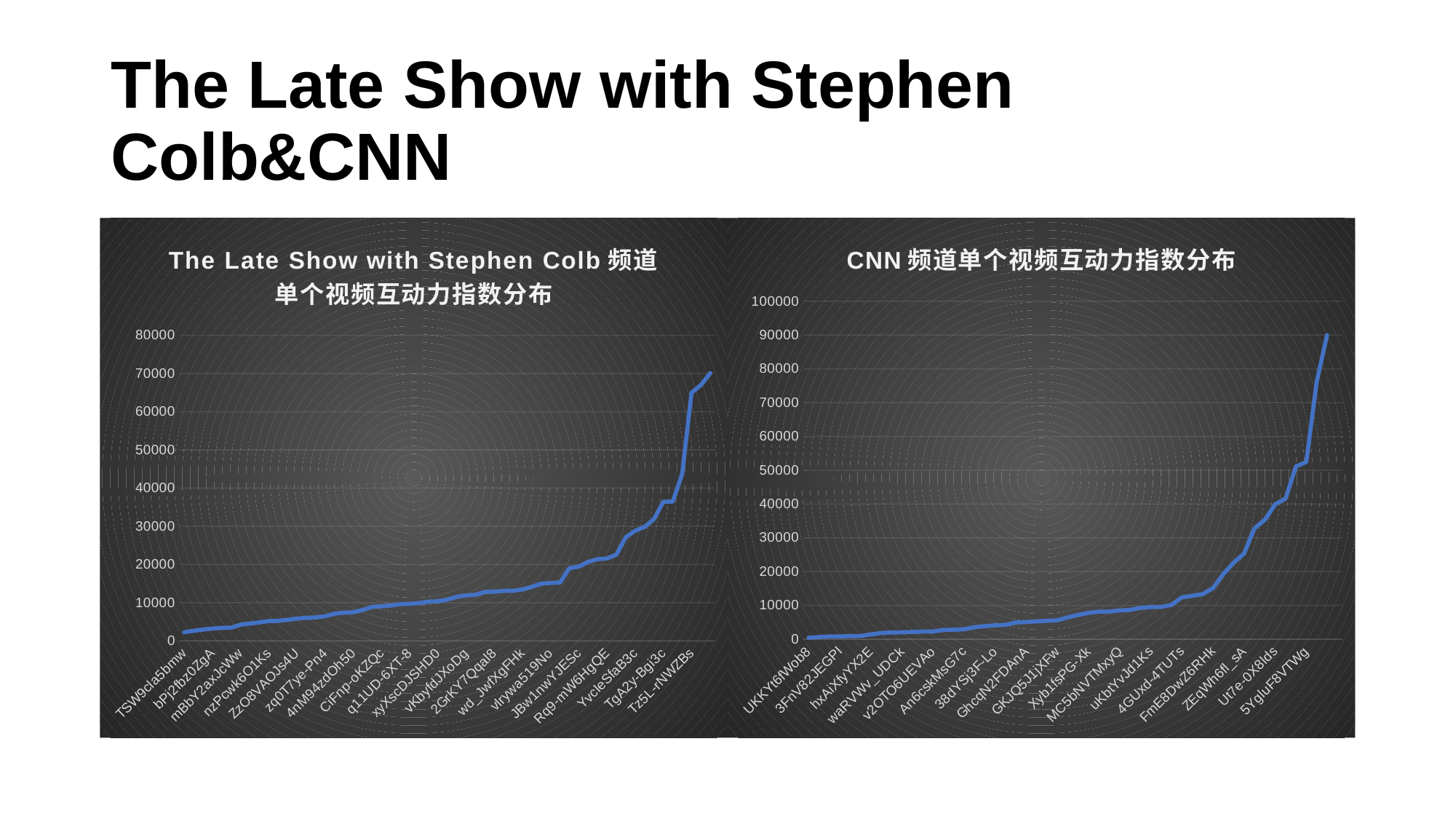

# The Late Show with Stephen Colb&CNN

### Chart: CNN频道单个视频互动力指数分布

| Category | 互动力指数 |
|---|---|
| UKKYt6fWob8 | 463.84000000000003 |
| 7COF8AhH9Z8 | 649.65 |
| B0R9wQAFBbI | 815.53 |
| 3FnV82JEGPI | 815.85 |
| D30jtARAEh0 | 950.64 |
| GBhrvR838Ag | 974.55 |
| hxAiXfyYX2E | 1429.6100000000001 |
| qNl4-y6q5rc | 1866.82 |
| WArjc_PF2b4 | 2018.31 |
| waRVWv_UDCk | 2055.0699999999997 |
| ofVf5AuOv6U | 2162.9700000000003 |
| koUB3vl737c | 2276.55 |
| v2OTO6UEVAo | 2304.83 |
| 1M5r_B1_WZ8 | 2746.73 |
| HwYMsqONPzE | 2813.09 |
| An6cskMsG7c | 2957.67 |
| swlpgKzTm2Y | 3570.84 |
| -2b4qSoMnKE | 3901.44 |
| 38dYSj3F-Lo | 4124.6 |
| b7rYRGbsMW0 | 4280.38 |
| 1U1u5aKU3AY | 4988.87 |
| GhcqN2FDAnA | 5106.99 |
| k2NYfWKx1Vs | 5301.74 |
| SEikcs2SbJA | 5478.15 |
| GKJQ5J1jXFw | 5616.05 |
| 1huD-o3abV8 | 6491.13 |
| mrSUROagyDc | 7203.15 |
| Xyb1fsPG-Xk | 7801.54 |
| tXWHO14c88c | 8152.77 |
| 5Ad2pIlg3Dk | 8184.46 |
| MC5bNVTMxyQ | 8525.26 |
| FGHji60FP50 | 8678.35 |
| BG0a04PX-zY | 9274.06 |
| uKbtYvJd1Ks | 9525.119999999999 |
| equJbwmh7DI | 9550.93 |
| ondQYFBvk6M | 10177.900000000001 |
| 4GUxd-4TUTs | 12375.49 |
| I-xZz2OabW0 | 12853.81 |
| pzPtlmzwajA | 13337.44 |
| FmE8DwZ6RHk | 15112.09 |
| tFLEym5aBzA | 19296.72 |
| HNvX4pY1TLI | 22671.06 |
| ZEqWh6fl_sA | 25345.78 |
| hDEc4ImIVHk | 32793.880000000005 |
| z7BOWQihC7M | 35324.4 |
| Ut7e-0X8lds | 39917.86 |
| Lo52BObqCds | 41581.39 |
| 4AtOU0dDXv8 | 51124.96 |
| 5YgluF8VTWg | 52470.37 |
| uA8GdJJqz_s | 76096.23 |
| vU7v5A5P8BM | 89968.24 |

### Chart: The Late Show with Stephen Colb频道单个视频互动力指数分布

| Category | 互动力指数 |
|---|---|
| TSW9cla5bmw | 2264.78 |
| KwBpwe-LqTc | 2647.09 |
| PH3lTEhNkUk | 2965.52 |
| bPj2fbz0ZgA | 3235.49 |
| d6mBbyb-vIA | 3399.24 |
| BHuH-vySEMA | 3458.27 |
| mBbY2axJcWw | 4245.89 |
| Jiia2IcFwqk | 4551.51 |
| bzuXvmsufoM | 4852.73 |
| nzPcwk6O1Ks | 5187.86 |
| nlHkUuWxDks | 5246.12 |
| zGD3Qvb04gc | 5515.99 |
| ZzO8VAOJs4U | 5833.75 |
| Bf22Vq5phKo | 6035.82 |
| YyGq2vjv7Qs | 6144.54 |
| zq0T7ye-Pn4 | 6470.64 |
| HCIqTAFRkko | 7118.73 |
| k_aT3jAK_QU | 7409.62 |
| 4nM94zdOh50 | 7492.56 |
| a73YoV2uf6g | 8098.41 |
| yQR3OCRZqTk | 8921.59 |
| CiFnp-oKZQc | 9068.3 |
| T9NzhjcPsQQ | 9255.13 |
| bDkmVRppq8I | 9638.86 |
| q11UD-6XT-8 | 9695.94 |
| ym4MWosKD6M | 9921.84 |
| xNGFSEcRSZI | 10265.4 |
| xyXscDJSHD0 | 10361.71 |
| DZJod5hUqx4 | 10814.51 |
| Wpr2WvQn-kg | 11540.17 |
| vKbyfdJXoDg | 11913.69 |
| 00nmxR1mxIA | 12060.87 |
| Oy9R-z7YTRc | 12836.42 |
| 2GrKY7Qqal8 | 12871.74 |
| jj6ibow2tdw | 13092.61 |
| AKmlFyQaiXo | 13123.23 |
| wd_JwfXgFHk | 13461.82 |
| qmvj7ijV0Q0 | 14146.21 |
| Zb1ShTFP198 | 14979.9 |
| vlrywa519No | 15164.21 |
| Dc6ZDo9ViNA | 15274.71 |
| 0oBodJHX1Vg | 19062.64 |
| JBw1nwYJESc | 19441.94 |
| vYb4_ARPNfo | 20697.93 |
| TXWkTc5_G4E | 21403.23 |
| Rq9-mW6HgQE | 21580.53 |
| gob0unzEdRw | 22564.26 |
| EsaHiIdsKpE | 27120.38 |
| YvcIeSfaB3c | 28828.16 |
| ciYXvWbyl00 | 29821.93 |
| eOQpjvnm4ME | 31871.61 |
| TgA2y-Bgi3c | 36409.73 |
| itE8Cd85-QM | 36457.78 |
| Huab6p5HW0E | 43640.66 |
| Tz5L-rNWZBs | 64955.95 |
| I8Umj580ls0 | 66995.6 |
| Oa0tSw2iV5o | 70111.18 |